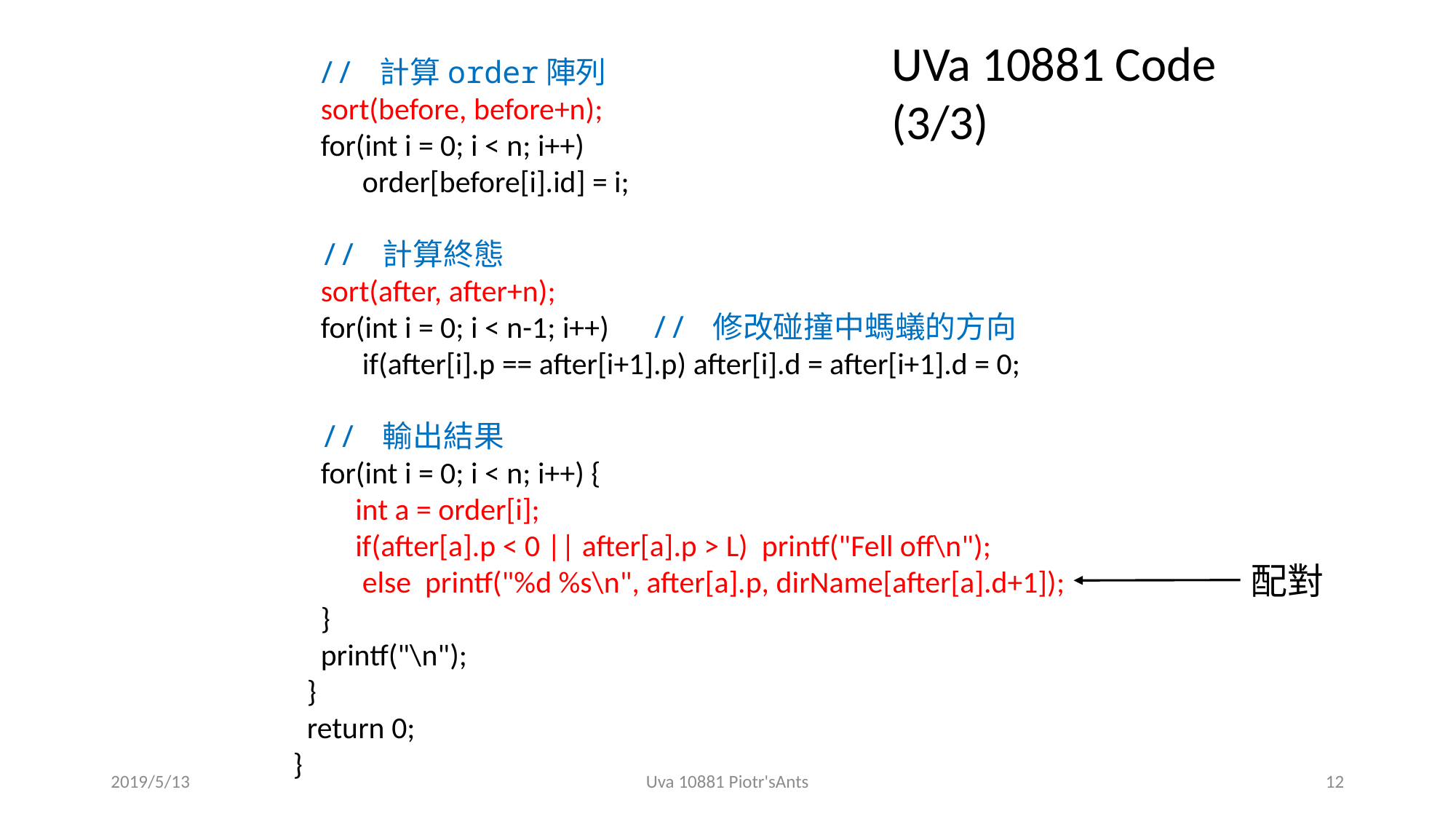

UVa 10881 Code (3/3)
    // 計算order陣列
    sort(before, before+n);
    for(int i = 0; i < n; i++)
          order[before[i].id] = i;

    // 計算終態
    sort(after, after+n);
    for(int i = 0; i < n-1; i++)      // 修改碰撞中螞蟻的方向
          if(after[i].p == after[i+1].p) after[i].d = after[i+1].d = 0;

    // 輸出結果
    for(int i = 0; i < n; i++) {
         int a = order[i];
         if(after[a].p < 0 || after[a].p > L)  printf("Fell off\n");
          else  printf("%d %s\n", after[a].p, dirName[after[a].d+1]);
    }
    printf("\n");
  }
  return 0;
}
配對
2019/5/13
Uva 10881 Piotr'sAnts
12